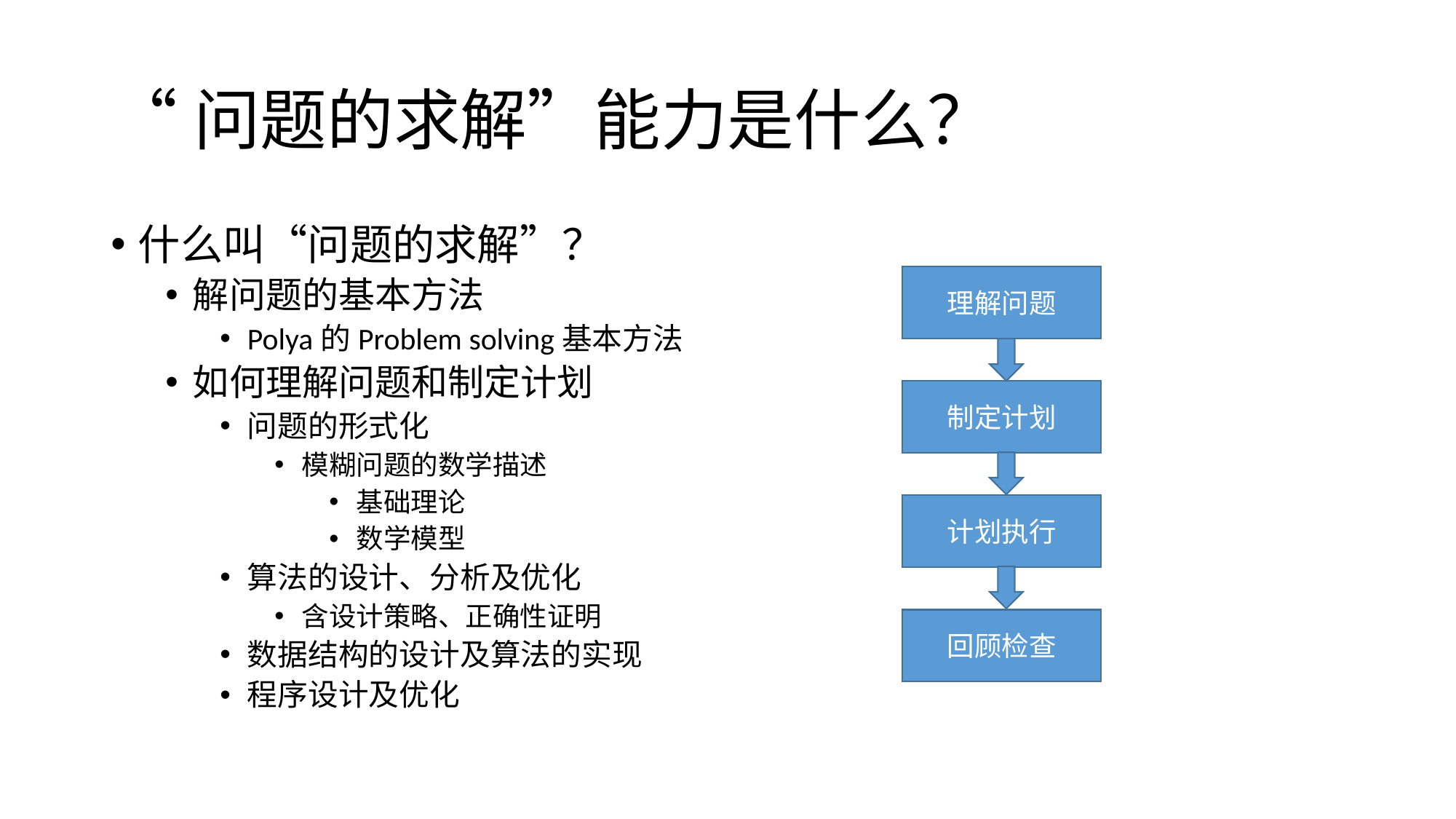

# “问题的求解”能力是什么？
什么叫“问题的求解”？
解问题的基本方法
Polya的Problem solving基本方法
如何理解问题和制定计划
问题的形式化
模糊问题的数学描述
基础理论
数学模型
算法的设计、分析及优化
含设计策略、正确性证明
数据结构的设计及算法的实现
程序设计及优化
理解问题

制定计划

计划执行

回顾检查